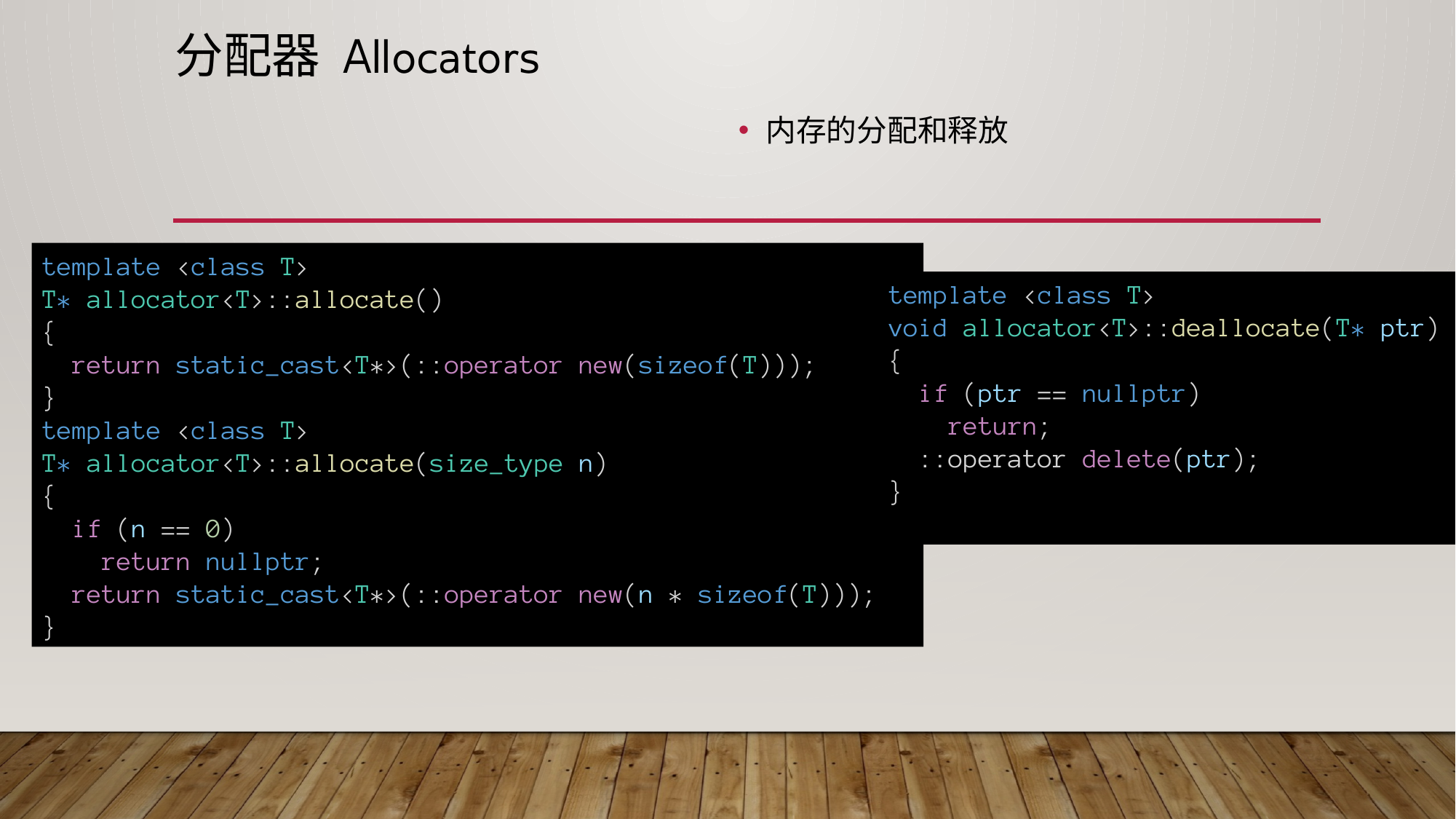

# 分配器 Allocators
内存的分配和释放
template <class T>
T* allocator<T>::allocate()
{
  return static_cast<T*>(::operator new(sizeof(T)));
}
template <class T>
T* allocator<T>::allocate(size_type n)
{
  if (n == 0)
    return nullptr;
  return static_cast<T*>(::operator new(n * sizeof(T)));
}
template <class T>
void allocator<T>::deallocate(T* ptr)
{
  if (ptr == nullptr)
    return;
  ::operator delete(ptr);
}